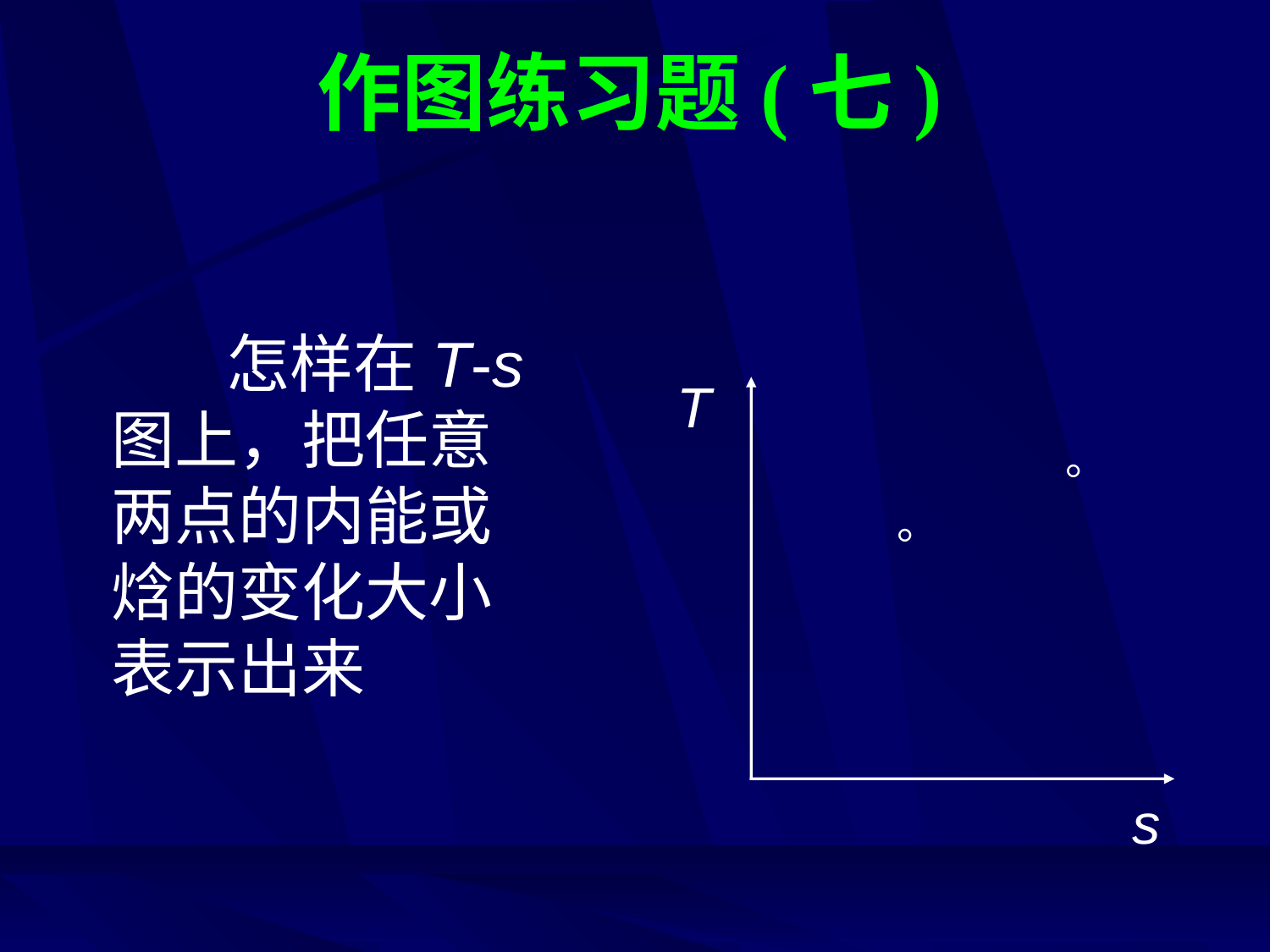

# 作图练习题(七)
        怎样在T-s图上，把任意两点的内能或焓的变化大小表示出来
T

。
。

s